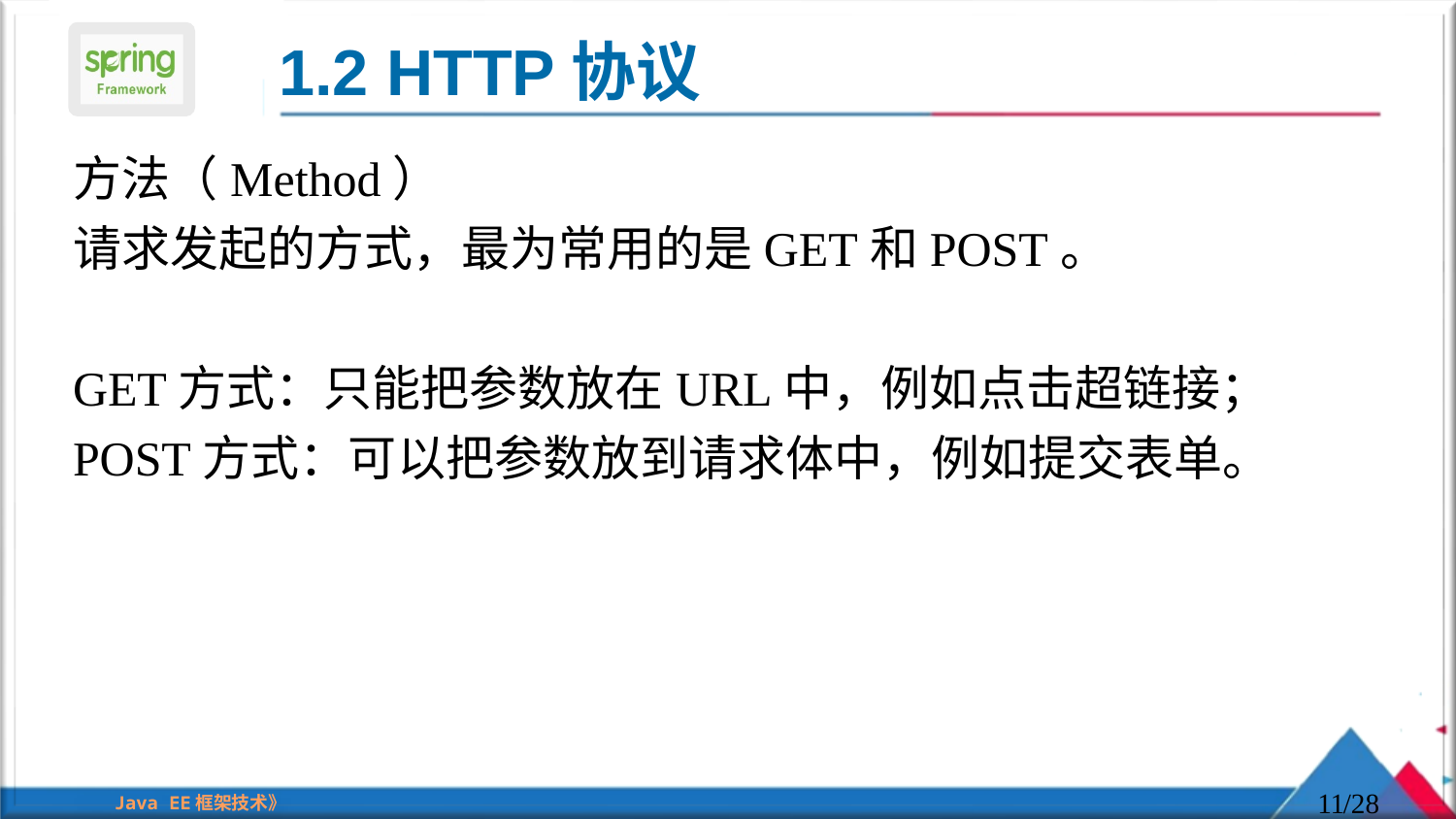

# 1.2 HTTP协议
方法（Method）
请求发起的方式，最为常用的是GET和POST。

GET方式：只能把参数放在URL中，例如点击超链接；
POST方式：可以把参数放到请求体中，例如提交表单。
11
/28